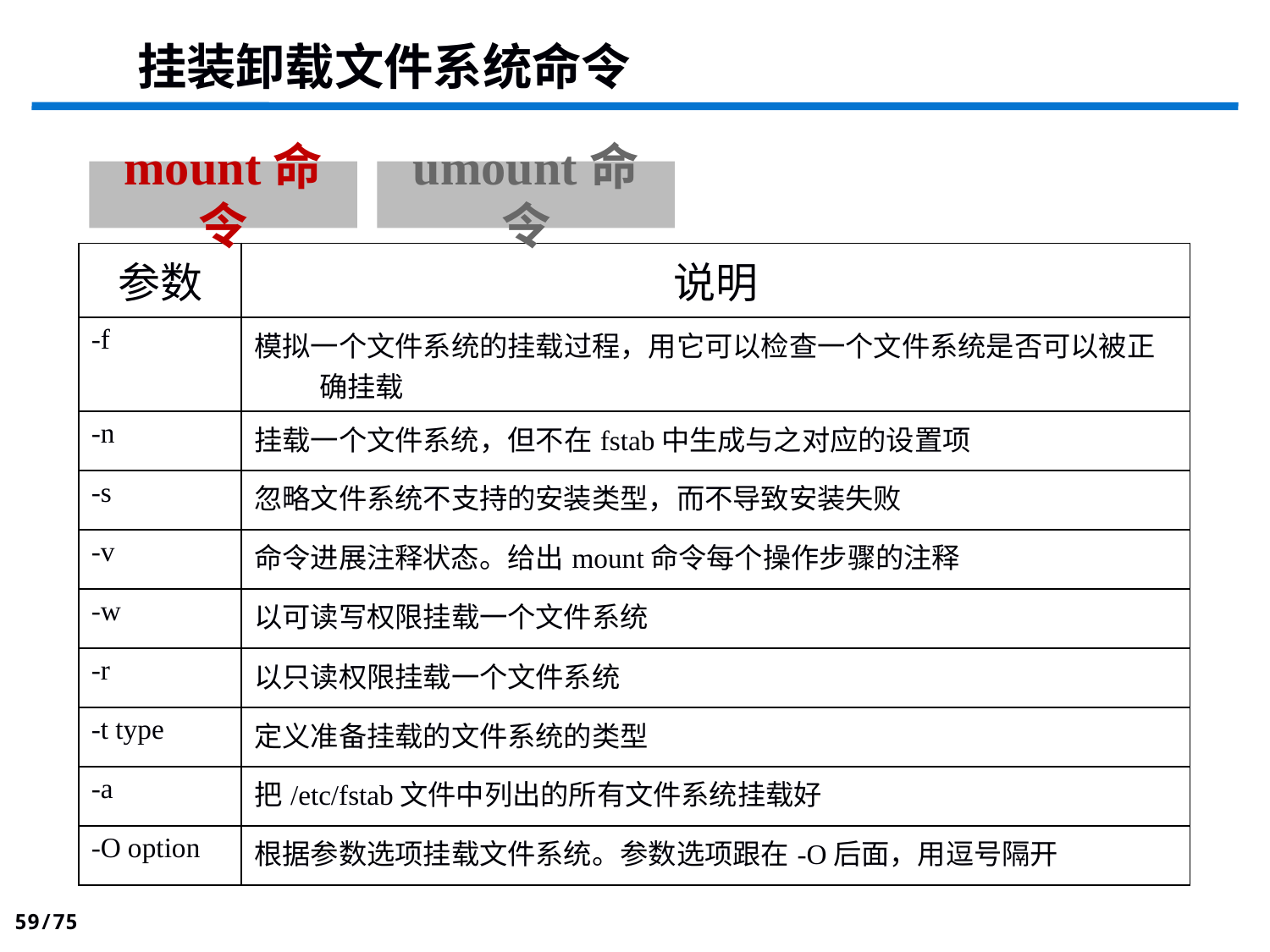

挂装卸载文件系统命令
mount命令
umount命令
| 参数 | 说明 |
| --- | --- |
| -f | 模拟一个文件系统的挂载过程，用它可以检查一个文件系统是否可以被正确挂载 |
| -n | 挂载一个文件系统，但不在fstab中生成与之对应的设置项 |
| -s | 忽略文件系统不支持的安装类型，而不导致安装失败 |
| -v | 命令进展注释状态。给出mount命令每个操作步骤的注释 |
| -w | 以可读写权限挂载一个文件系统 |
| -r | 以只读权限挂载一个文件系统 |
| -t type | 定义准备挂载的文件系统的类型 |
| -a | 把/etc/fstab文件中列出的所有文件系统挂载好 |
| -O option | 根据参数选项挂载文件系统。参数选项跟在-O后面，用逗号隔开 |